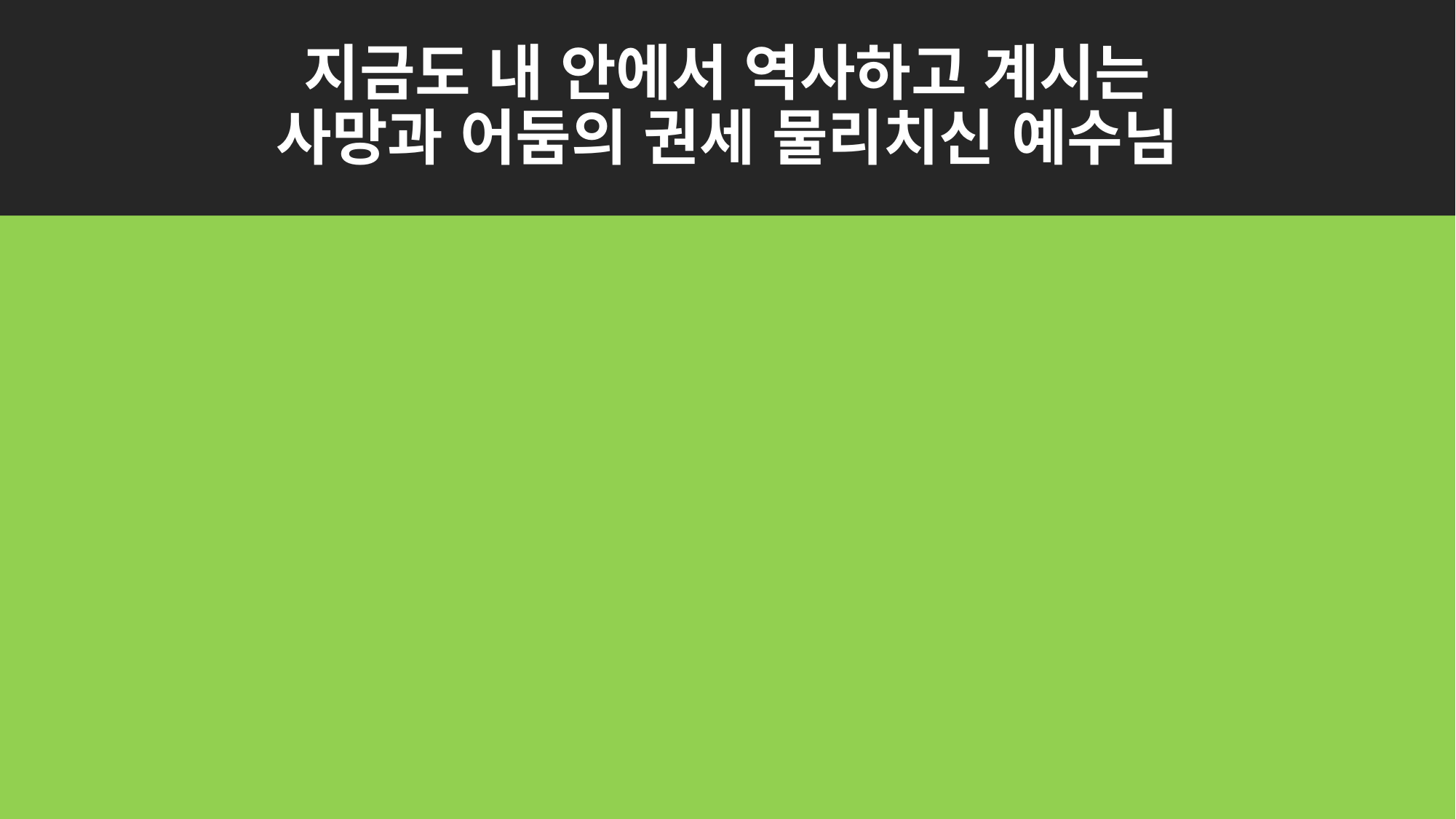

# 지금도 내 안에서 역사하고 계시는 사망과 어둠의 권세 물리치신 예수님